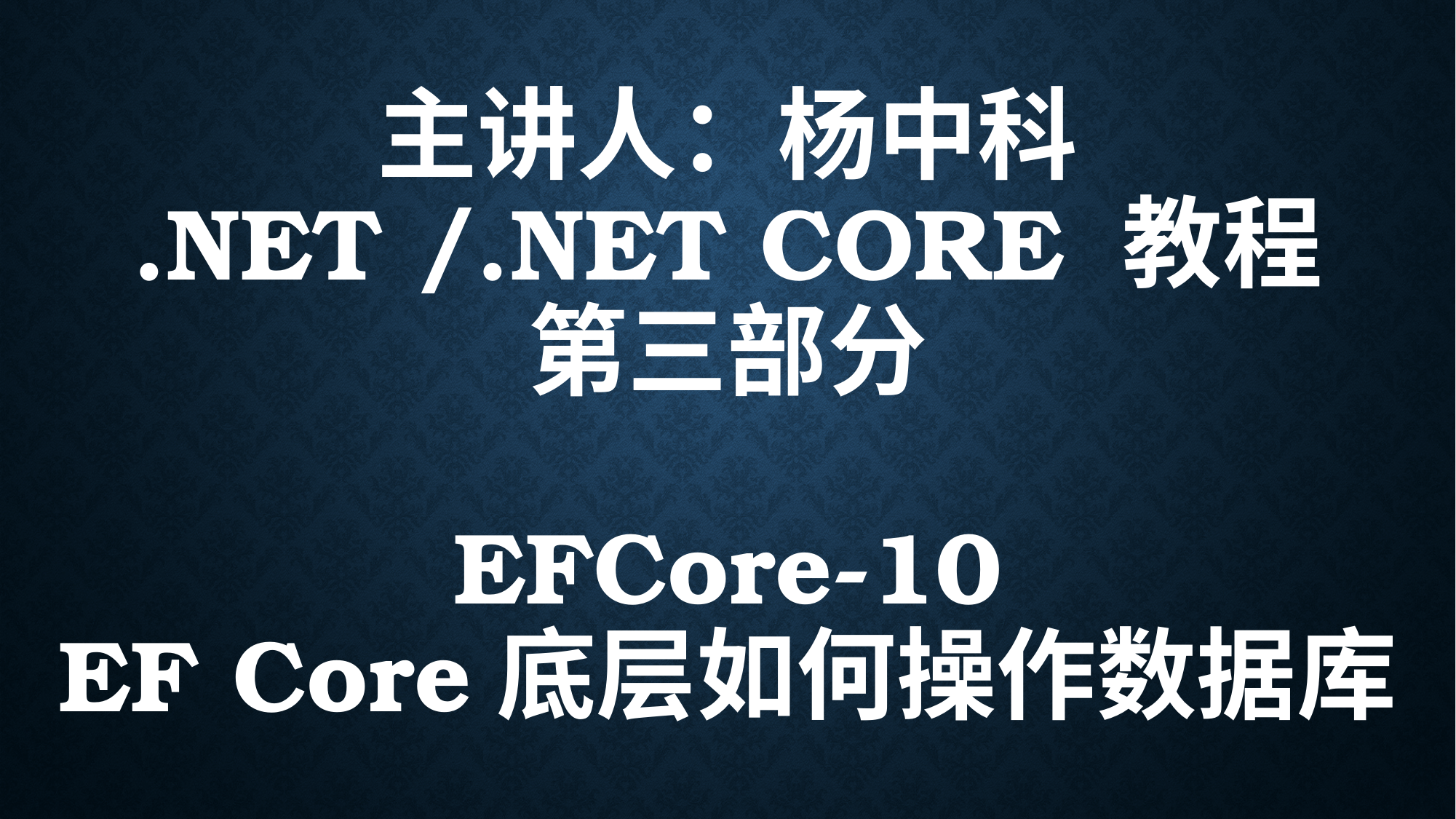

# 主讲人：杨中科 .NET /.NET Core 教程 第三部分 EFCore-10 EF Core底层如何操作数据库